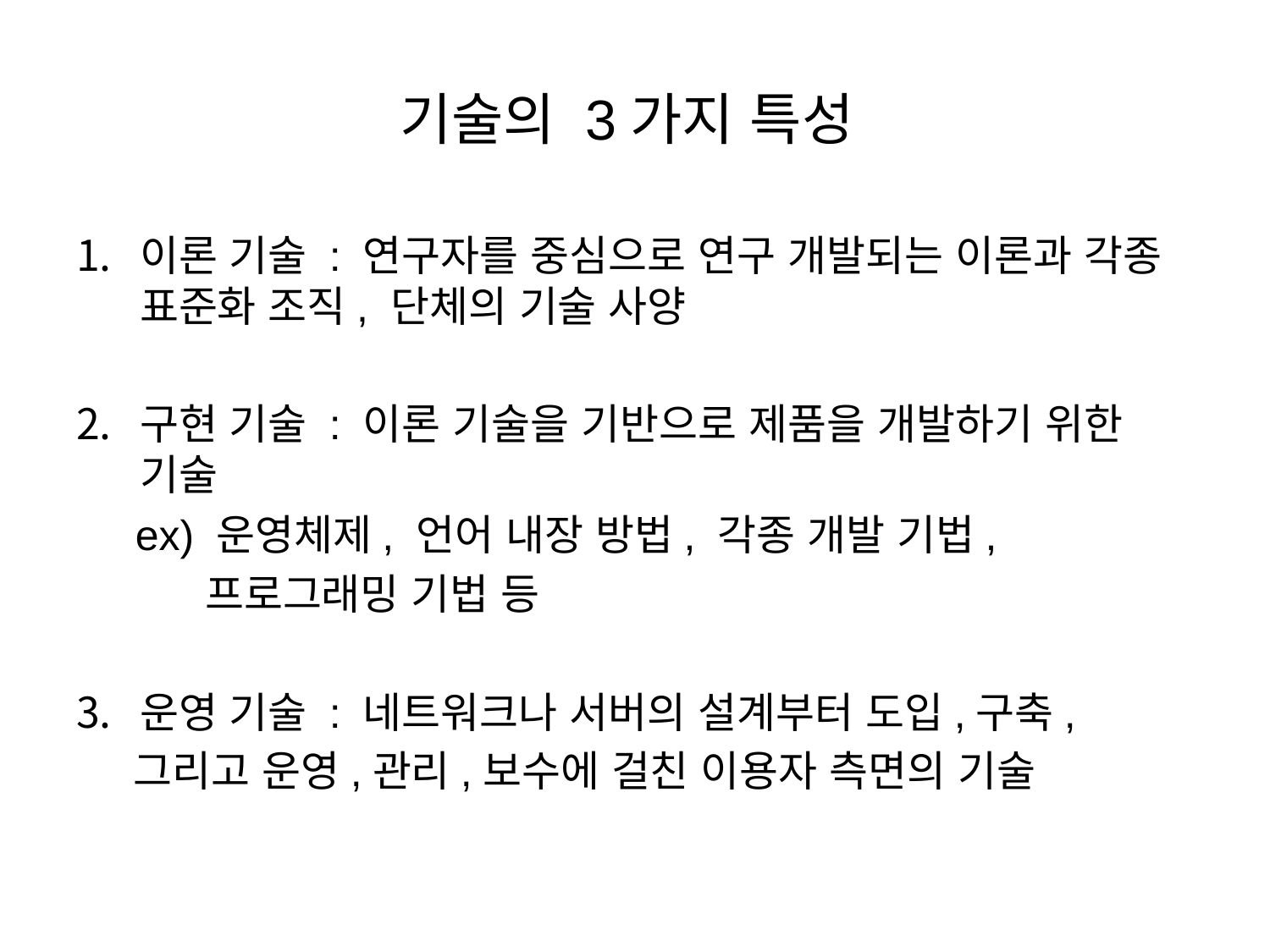

# 기술의 3가지 특성
이론 기술 : 연구자를 중심으로 연구 개발되는 이론과 각종 표준화 조직, 단체의 기술 사양

구현 기술 : 이론 기술을 기반으로 제품을 개발하기 위한 기술
     ex) 운영체제, 언어 내장 방법, 각종 개발 기법,
          프로그래밍 기법 등

운영 기술 : 네트워크나 서버의 설계부터 도입,구축,
    그리고 운영,관리,보수에 걸친 이용자 측면의 기술